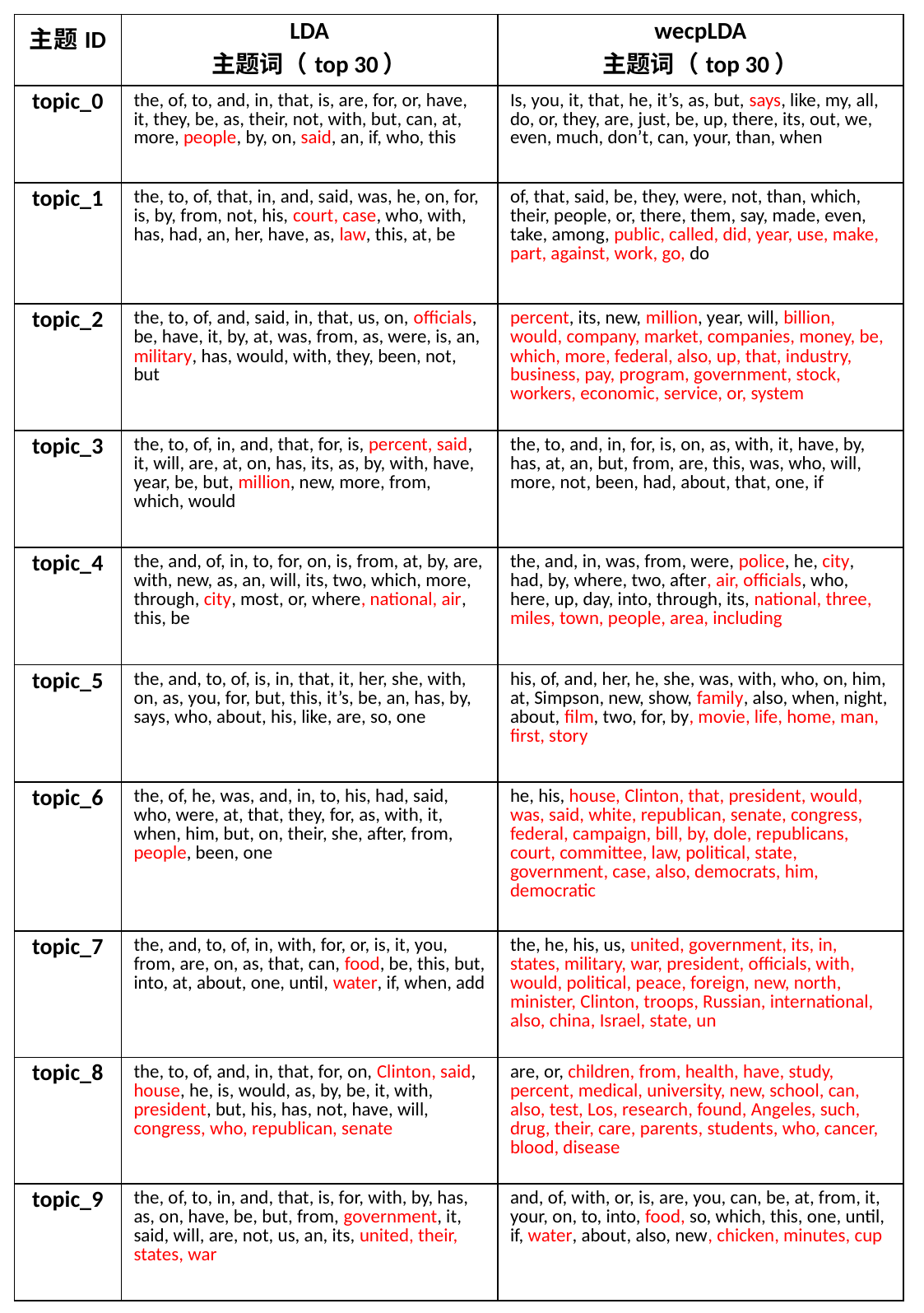

| 主题ID | LDA 主题词（top 30） | wecpLDA 主题词（top 30） |
| --- | --- | --- |
| topic\_0 | the, of, to, and, in, that, is, are, for, or, have, it, they, be, as, their, not, with, but, can, at, more, people, by, on, said, an, if, who, this | Is, you, it, that, he, it’s, as, but, says, like, my, all, do, or, they, are, just, be, up, there, its, out, we, even, much, don’t, can, your, than, when |
| topic\_1 | the, to, of, that, in, and, said, was, he, on, for, is, by, from, not, his, court, case, who, with, has, had, an, her, have, as, law, this, at, be | of, that, said, be, they, were, not, than, which, their, people, or, there, them, say, made, even, take, among, public, called, did, year, use, make, part, against, work, go, do |
| topic\_2 | the, to, of, and, said, in, that, us, on, officials, be, have, it, by, at, was, from, as, were, is, an, military, has, would, with, they, been, not, but | percent, its, new, million, year, will, billion, would, company, market, companies, money, be, which, more, federal, also, up, that, industry, business, pay, program, government, stock, workers, economic, service, or, system |
| topic\_3 | the, to, of, in, and, that, for, is, percent, said, it, will, are, at, on, has, its, as, by, with, have, year, be, but, million, new, more, from, which, would | the, to, and, in, for, is, on, as, with, it, have, by, has, at, an, but, from, are, this, was, who, will, more, not, been, had, about, that, one, if |
| topic\_4 | the, and, of, in, to, for, on, is, from, at, by, are, with, new, as, an, will, its, two, which, more, through, city, most, or, where, national, air, this, be | the, and, in, was, from, were, police, he, city, had, by, where, two, after, air, officials, who, here, up, day, into, through, its, national, three, miles, town, people, area, including |
| topic\_5 | the, and, to, of, is, in, that, it, her, she, with, on, as, you, for, but, this, it’s, be, an, has, by, says, who, about, his, like, are, so, one | his, of, and, her, he, she, was, with, who, on, him, at, Simpson, new, show, family, also, when, night, about, film, two, for, by, movie, life, home, man, first, story |
| topic\_6 | the, of, he, was, and, in, to, his, had, said, who, were, at, that, they, for, as, with, it, when, him, but, on, their, she, after, from, people, been, one | he, his, house, Clinton, that, president, would, was, said, white, republican, senate, congress, federal, campaign, bill, by, dole, republicans, court, committee, law, political, state, government, case, also, democrats, him, democratic |
| topic\_7 | the, and, to, of, in, with, for, or, is, it, you, from, are, on, as, that, can, food, be, this, but, into, at, about, one, until, water, if, when, add | the, he, his, us, united, government, its, in, states, military, war, president, officials, with, would, political, peace, foreign, new, north, minister, Clinton, troops, Russian, international, also, china, Israel, state, un |
| topic\_8 | the, to, of, and, in, that, for, on, Clinton, said, house, he, is, would, as, by, be, it, with, president, but, his, has, not, have, will, congress, who, republican, senate | are, or, children, from, health, have, study, percent, medical, university, new, school, can, also, test, Los, research, found, Angeles, such, drug, their, care, parents, students, who, cancer, blood, disease |
| topic\_9 | the, of, to, in, and, that, is, for, with, by, has, as, on, have, be, but, from, government, it, said, will, are, not, us, an, its, united, their, states, war | and, of, with, or, is, are, you, can, be, at, from, it, your, on, to, into, food, so, which, this, one, until, if, water, about, also, new, chicken, minutes, cup |